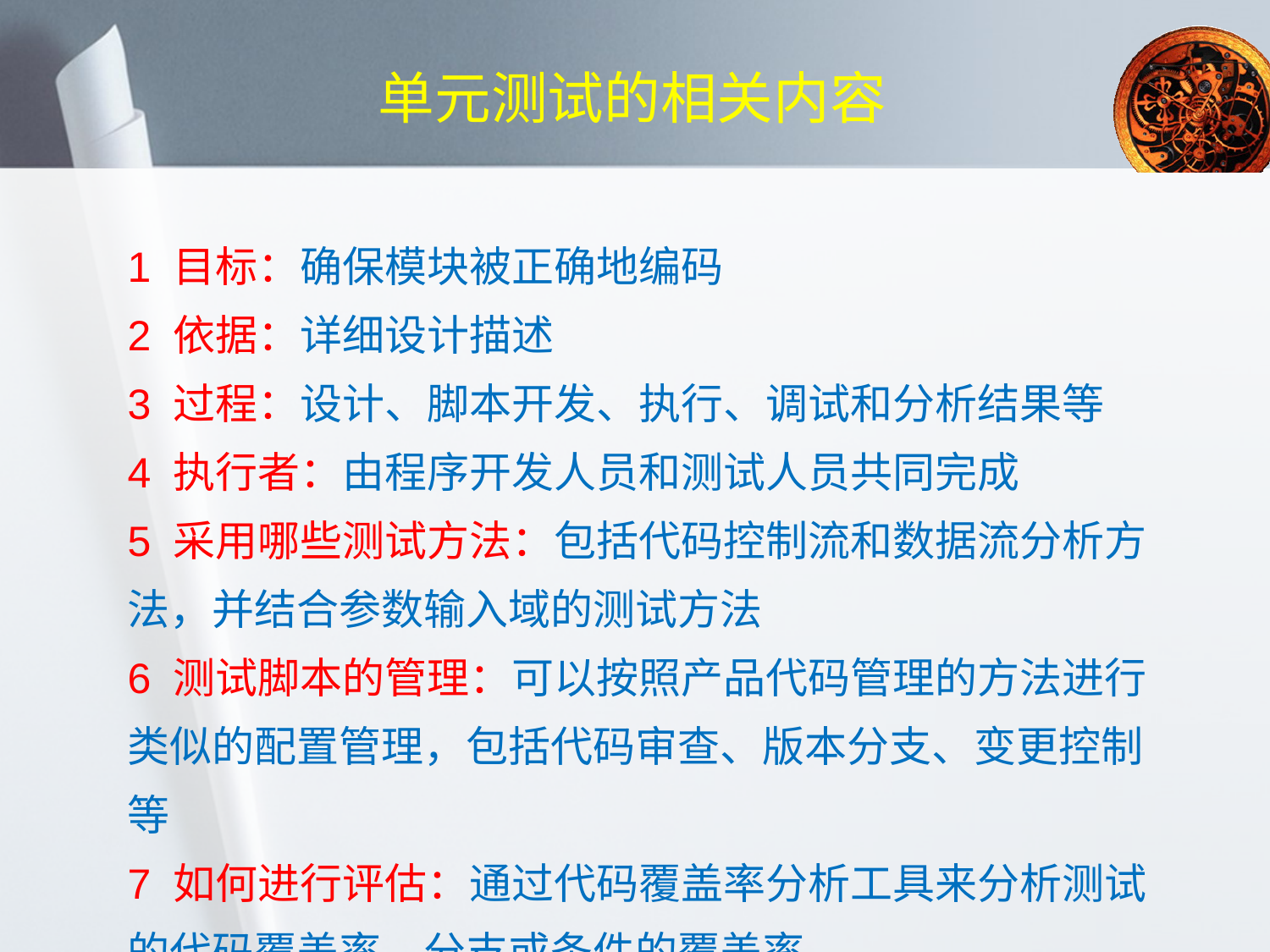

# 单元测试的相关内容
1 目标：确保模块被正确地编码
2 依据：详细设计描述
3 过程：设计、脚本开发、执行、调试和分析结果等
4 执行者：由程序开发人员和测试人员共同完成
5 采用哪些测试方法：包括代码控制流和数据流分析方法，并结合参数输入域的测试方法
6 测试脚本的管理：可以按照产品代码管理的方法进行类似的配置管理，包括代码审查、版本分支、变更控制等
7 如何进行评估：通过代码覆盖率分析工具来分析测试的代码覆盖率、分支或条件的覆盖率